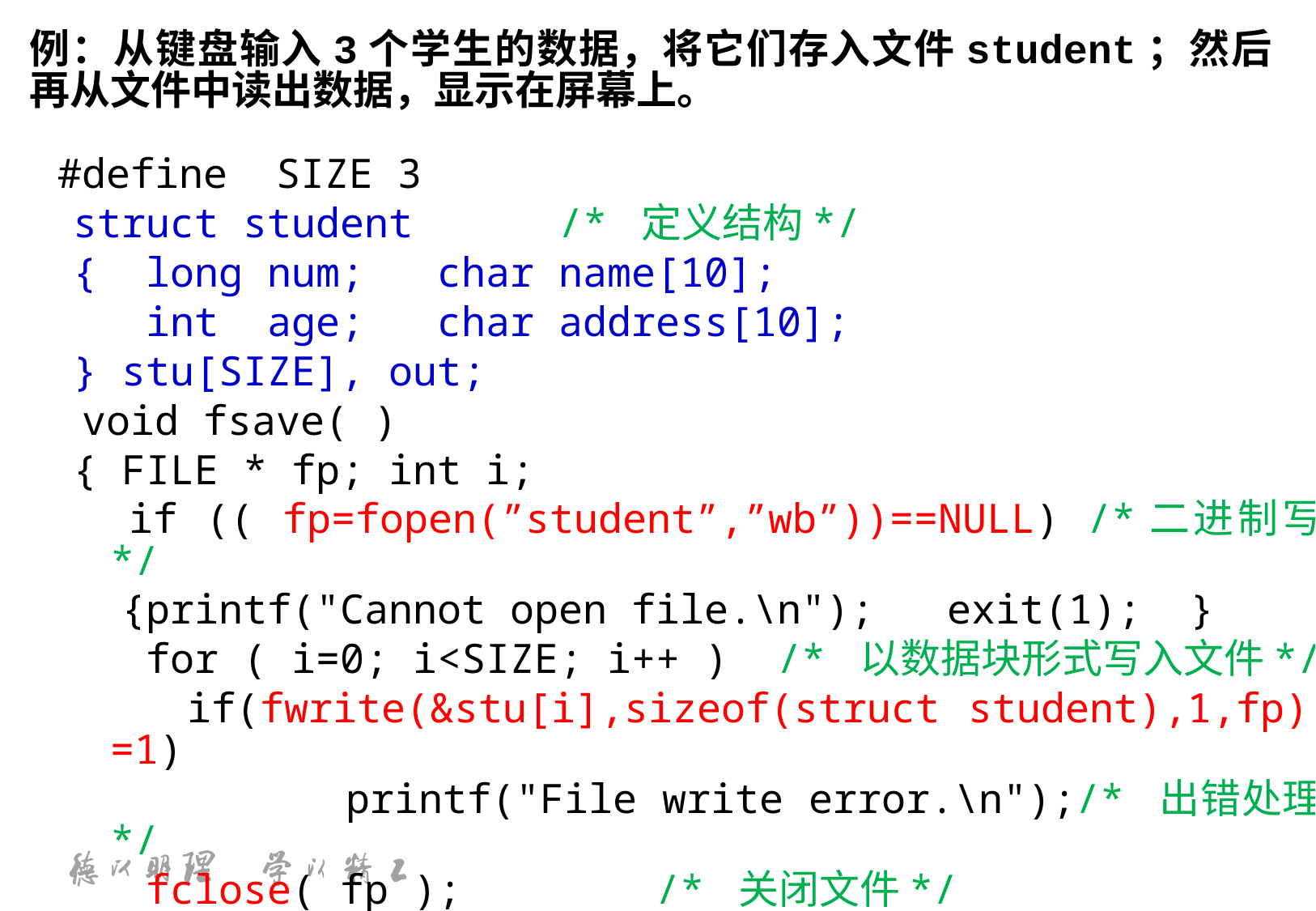

例：从键盘输入3个学生的数据，将它们存入文件student；然后再从文件中读出数据，显示在屏幕上。
	#define  SIZE 3
struct student      /* 定义结构*/
{  long num;   char name[10];
   int  age;   char address[10];
} stu[SIZE], out;
	 void fsave( )
{ FILE * fp; int i;
  if (( fp=fopen(”student”,”wb”))==NULL) /*二进制写*/
  {printf("Cannot open file.\n");   exit(1);  }
   for ( i=0; i<SIZE; i++ )  /* 以数据块形式写入文件*/
    if(fwrite(&stu[i],sizeof(struct student),1,fp)!=1)
           printf("File write error.\n");/* 出错处理*/
   fclose( fp );        /* 关闭文件*/
}